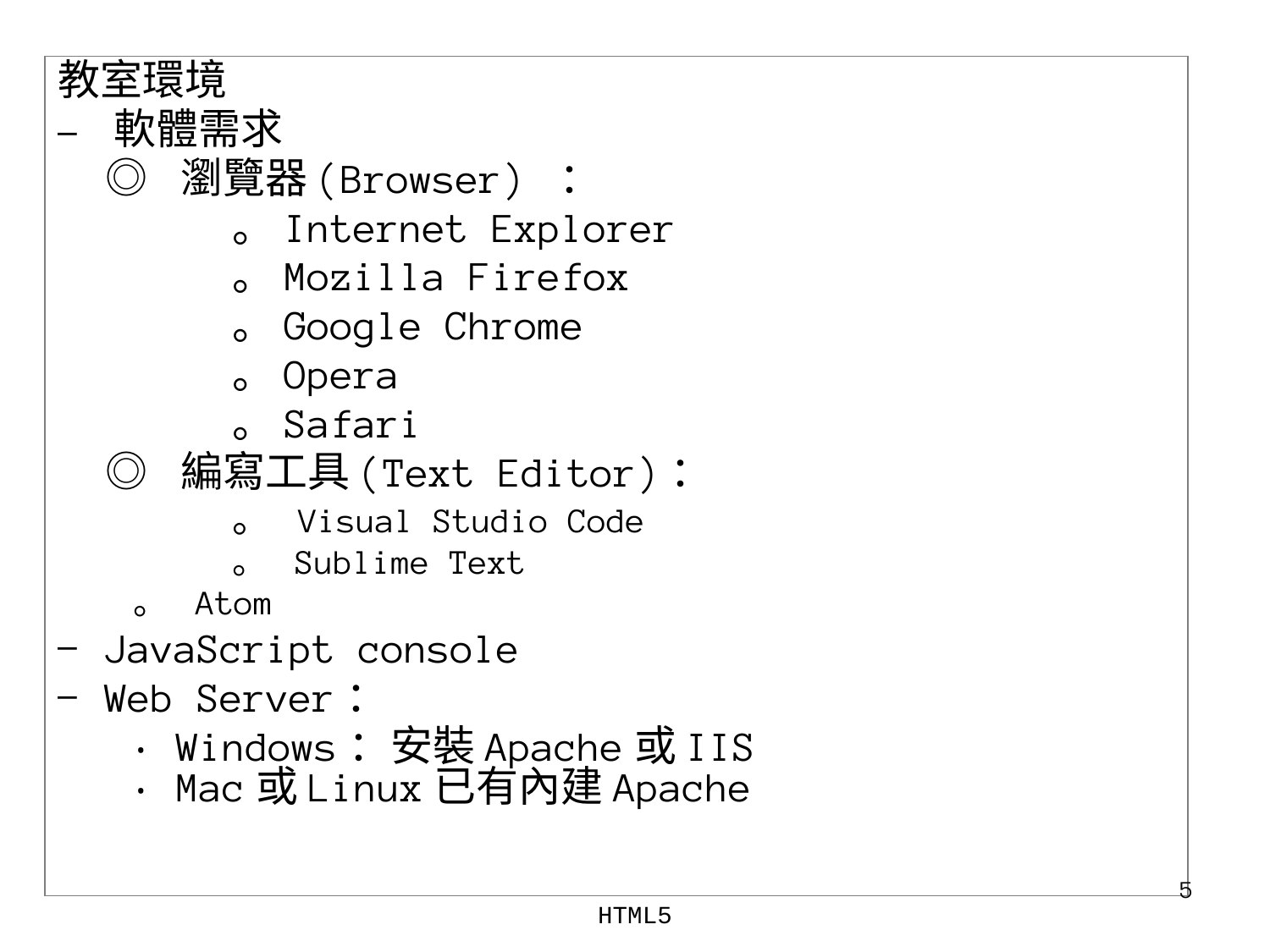

教室環境
- 軟體需求
	◎ 瀏覽器(Browser) ：
		。Internet Explorer
		。Mozilla Firefox
		。Google Chrome
		。Opera
		。Safari
	◎ 編寫工具(Text Editor)：
		。 Visual Studio Code
		。 Sublime Text
	 。 Atom
JavaScript console
Web Server：
	 ‧ Windows：安裝Apache或IIS
 ‧ Mac或Linux已有內建Apache

5
HTML5